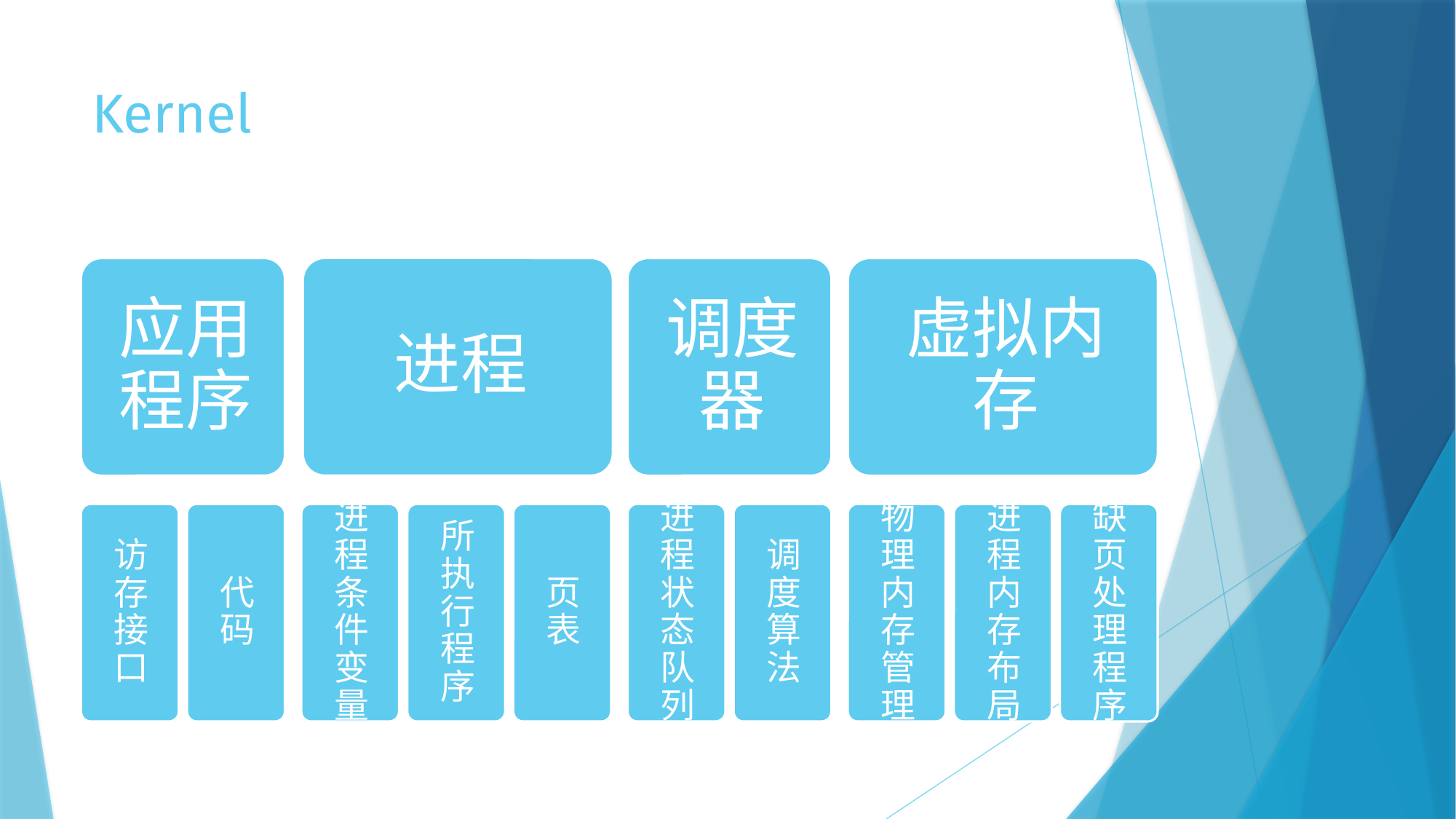

# Kernel
应用程序
访存接口
代码
进程
进程条件变量
所执行程序
页表
调度器
进程状态队列
调度算法
虚拟内存
物理内存管理
进程内存布局
缺页处理程序